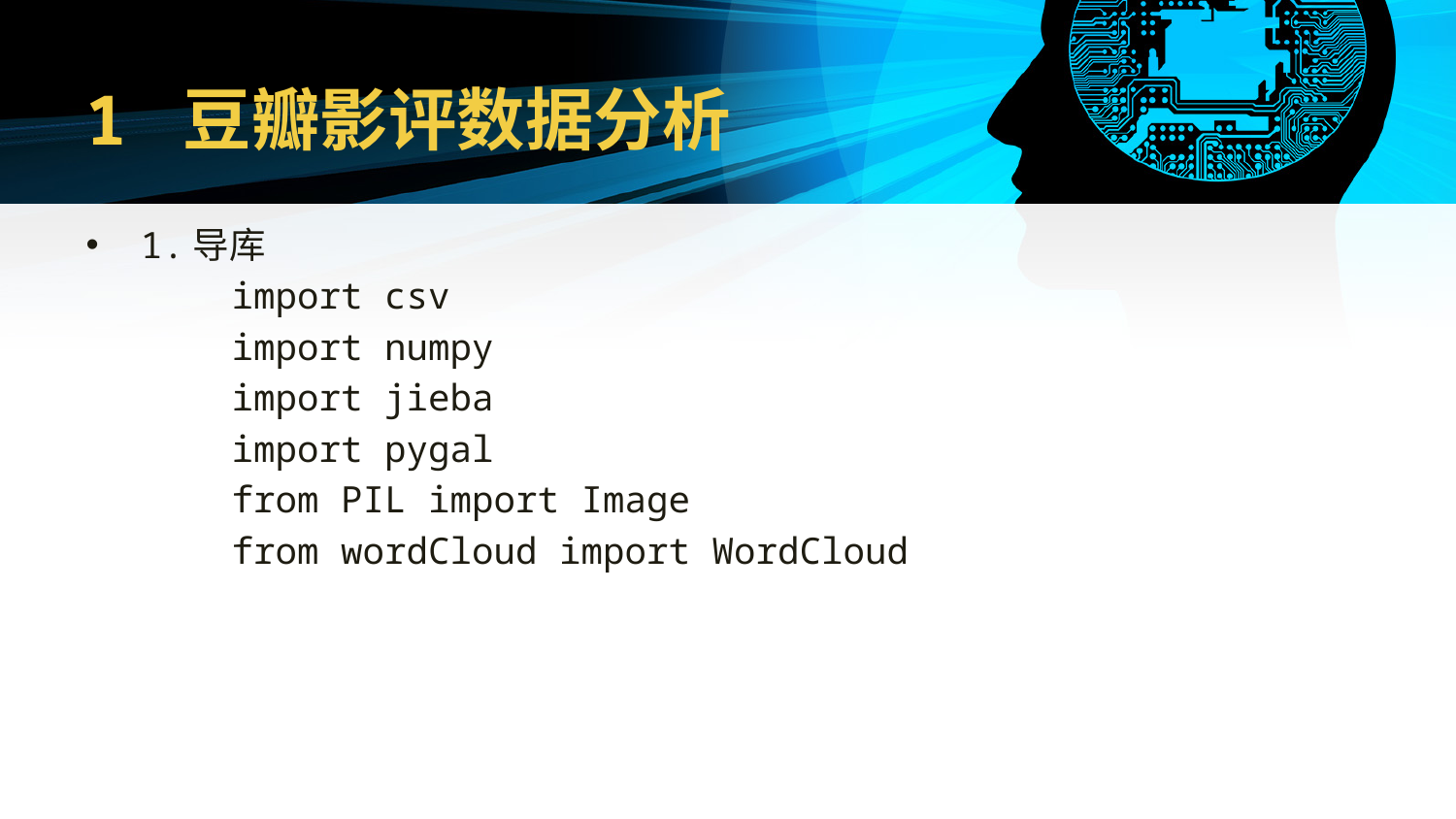

# 1 豆瓣影评数据分析
1.导库
	import csv
	import numpy
	import jieba
	import pygal
	from PIL import Image
	from wordCloud import WordCloud